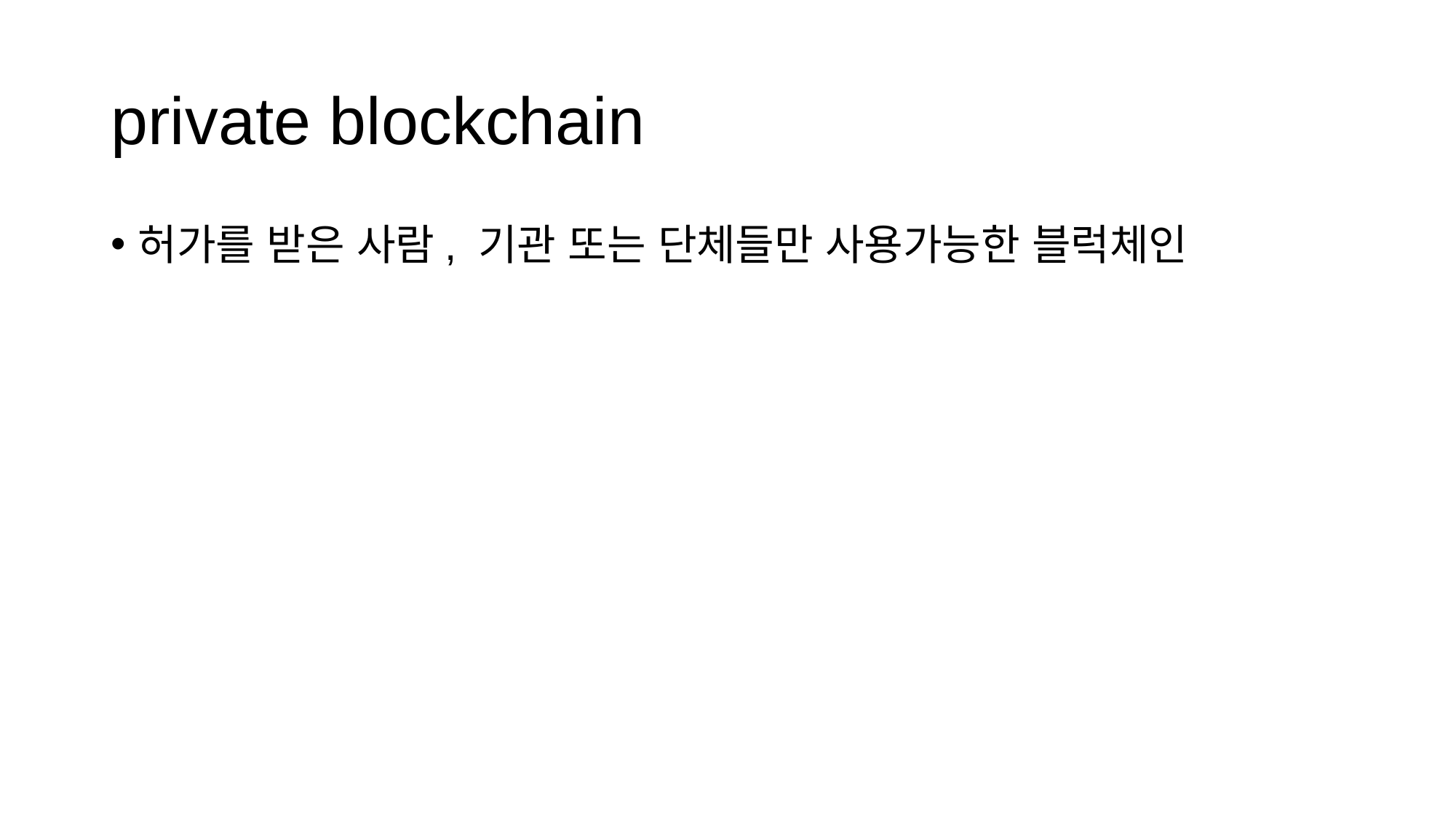

# private blockchain
허가를 받은 사람, 기관 또는 단체들만 사용가능한 블럭체인